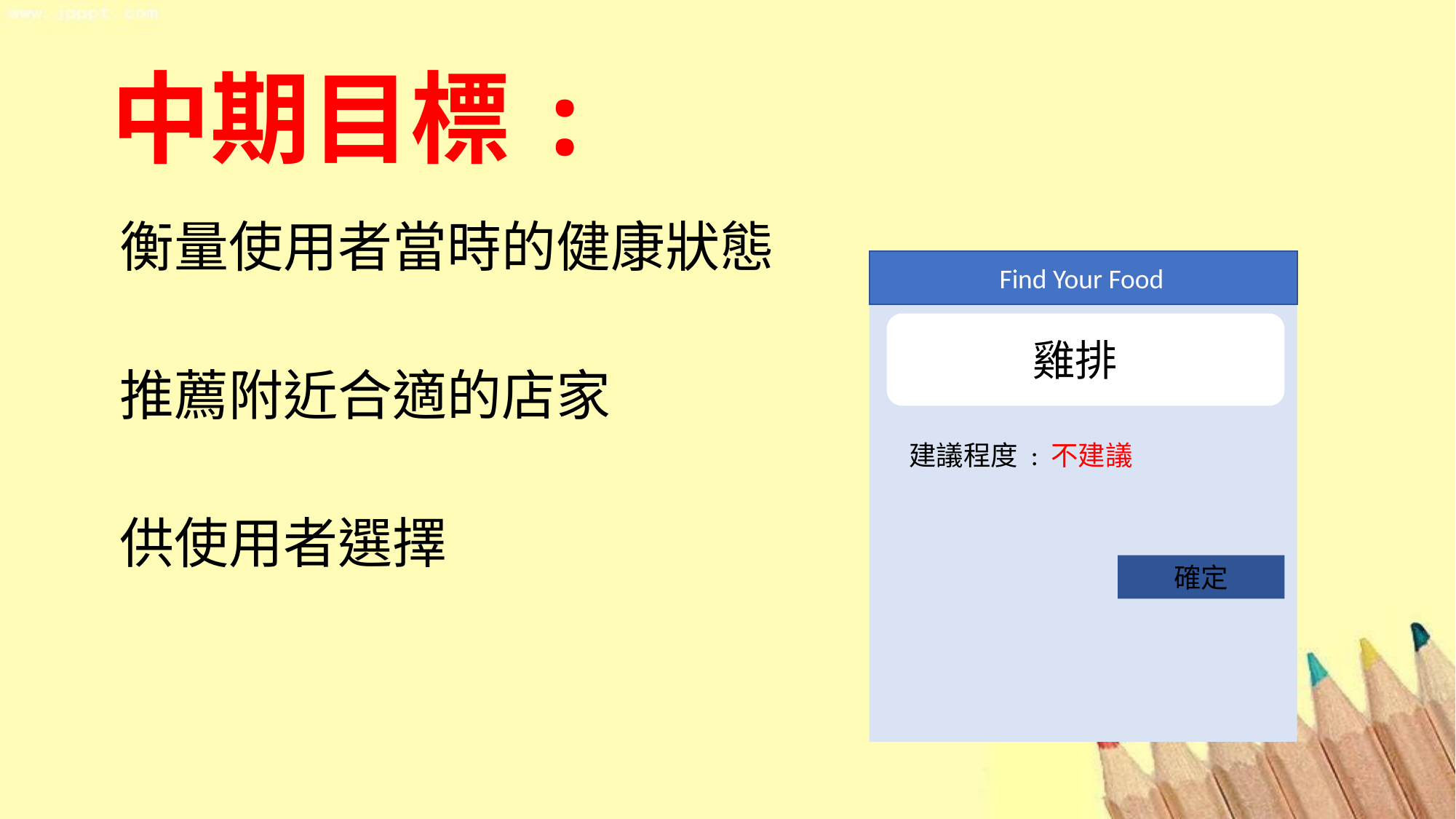

# 中期目標:
衡量使用者當時的健康狀態

推薦附近合適的店家

供使用者選擇

Find Your Food

雞排
建議程度 : 不建議
確定